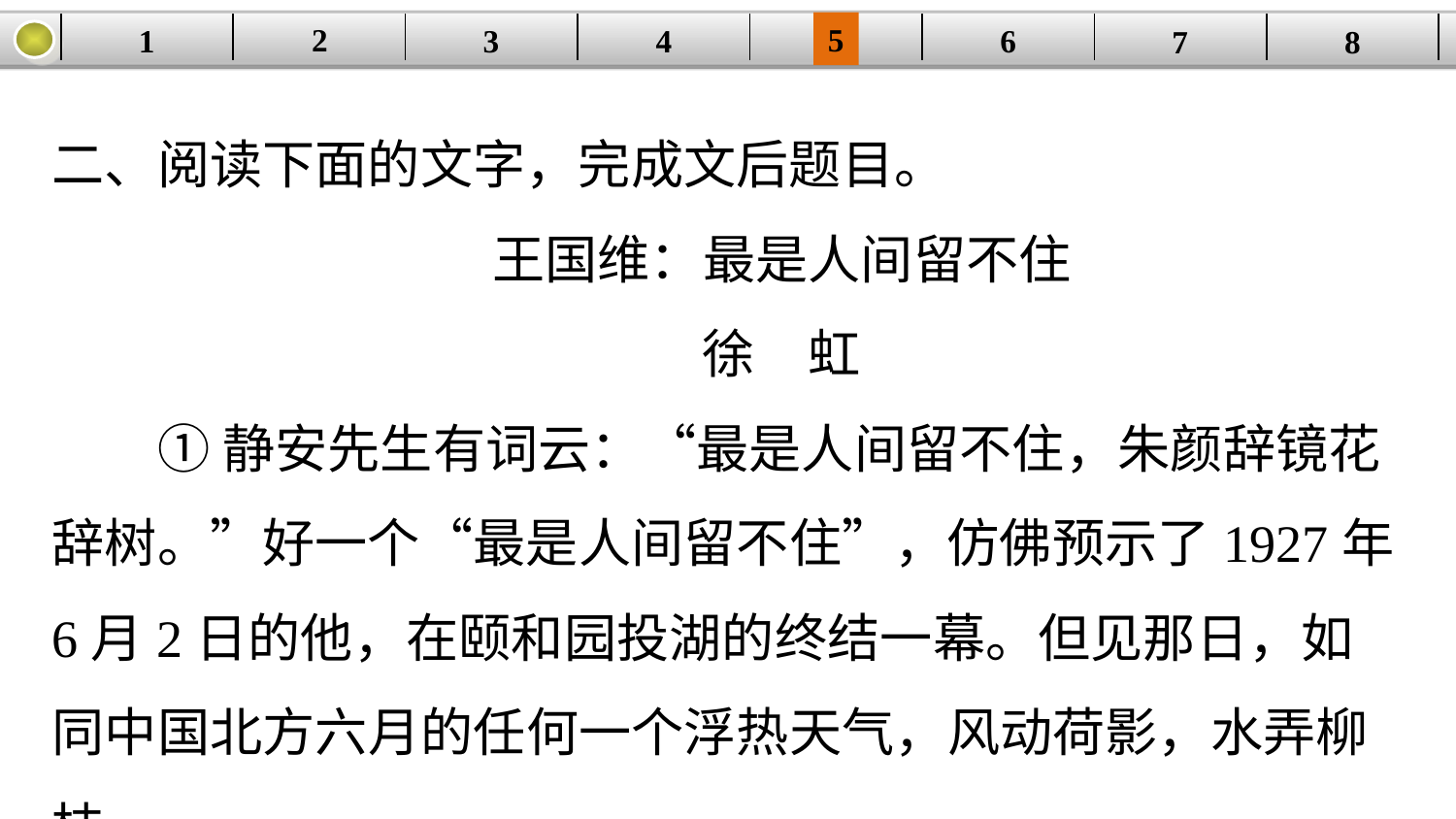

5
2
1
4
6
|  |  |  |  |  |  |  |  |
| --- | --- | --- | --- | --- | --- | --- | --- |
3
8
7

二、阅读下面的文字，完成文后题目。
王国维：最是人间留不住
徐　虹
①静安先生有词云：“最是人间留不住，朱颜辞镜花辞树。”好一个“最是人间留不住”，仿佛预示了1927年6月2日的他，在颐和园投湖的终结一幕。但见那日，如同中国北方六月的任何一个浮热天气，风动荷影，水弄柳枝。